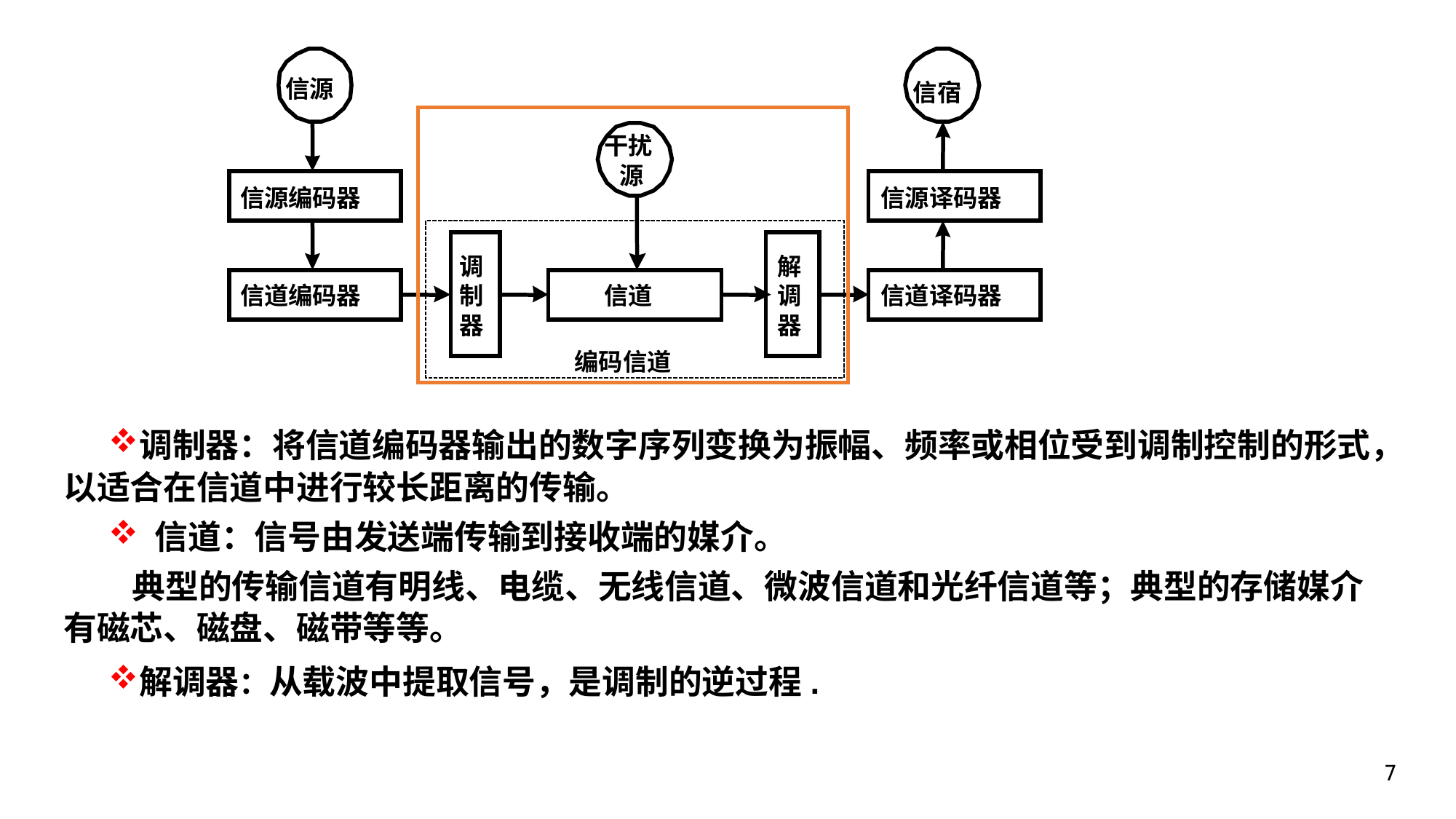

信源
信宿

干扰

源

信源编码器
信源译码器

调
解

信道编码器
制
信道
调
信道译码器

器
器
编码信道

调制器：将信道编码器输出的数字序列变换为振幅、频率或相位受到调制控制的形式，以适合在信道中进行较长距离的传输。
 信道：信号由发送端传输到接收端的媒介。
  典型的传输信道有明线、电缆、无线信道、微波信道和光纤信道等；典型的存储媒介有磁芯、磁盘、磁带等等。
解调器：从载波中提取信号，是调制的逆过程.
7